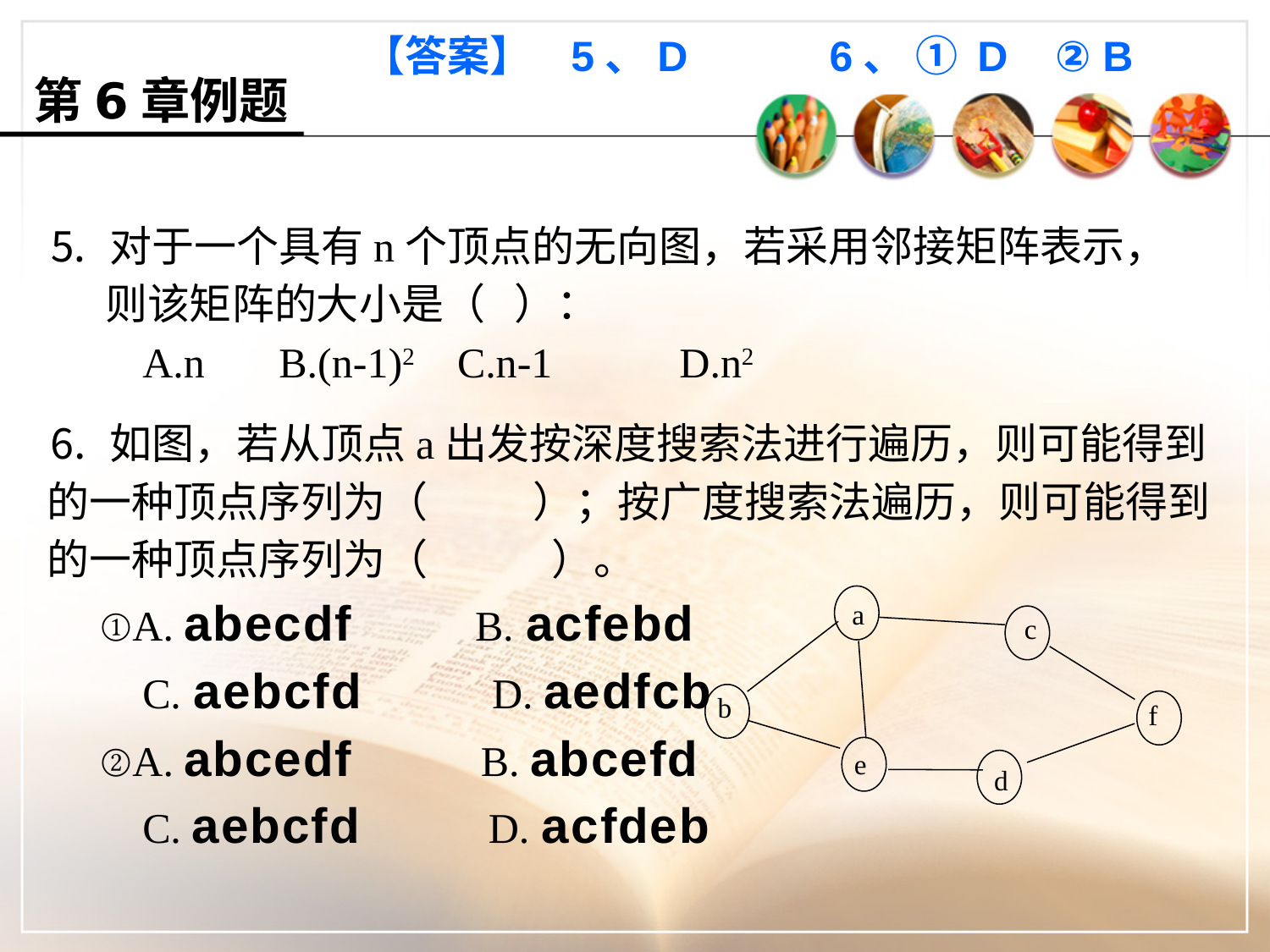

【答案】   5、D            6、 ① D    ② B
第6章例题
⒌ 对于一个具有n个顶点的无向图，若采用邻接矩阵表示，
     则该矩阵的大小是（   ）：
         A.n       B.(n-1)2    C.n-1            D.n2

⒍ 如图，若从顶点a出发按深度搜索法进行遍历，则可能得到
的一种顶点序列为（           ）；按广度搜索法遍历，则可能得到的一种顶点序列为（             ）。
     ①A. abecdf           B. acfebd
         C. aebcfd            D. aedfcb
     ②A. abcedf            B. abcefd
         C. aebcfd            D. acfdeb

a

c

b

f

e

d